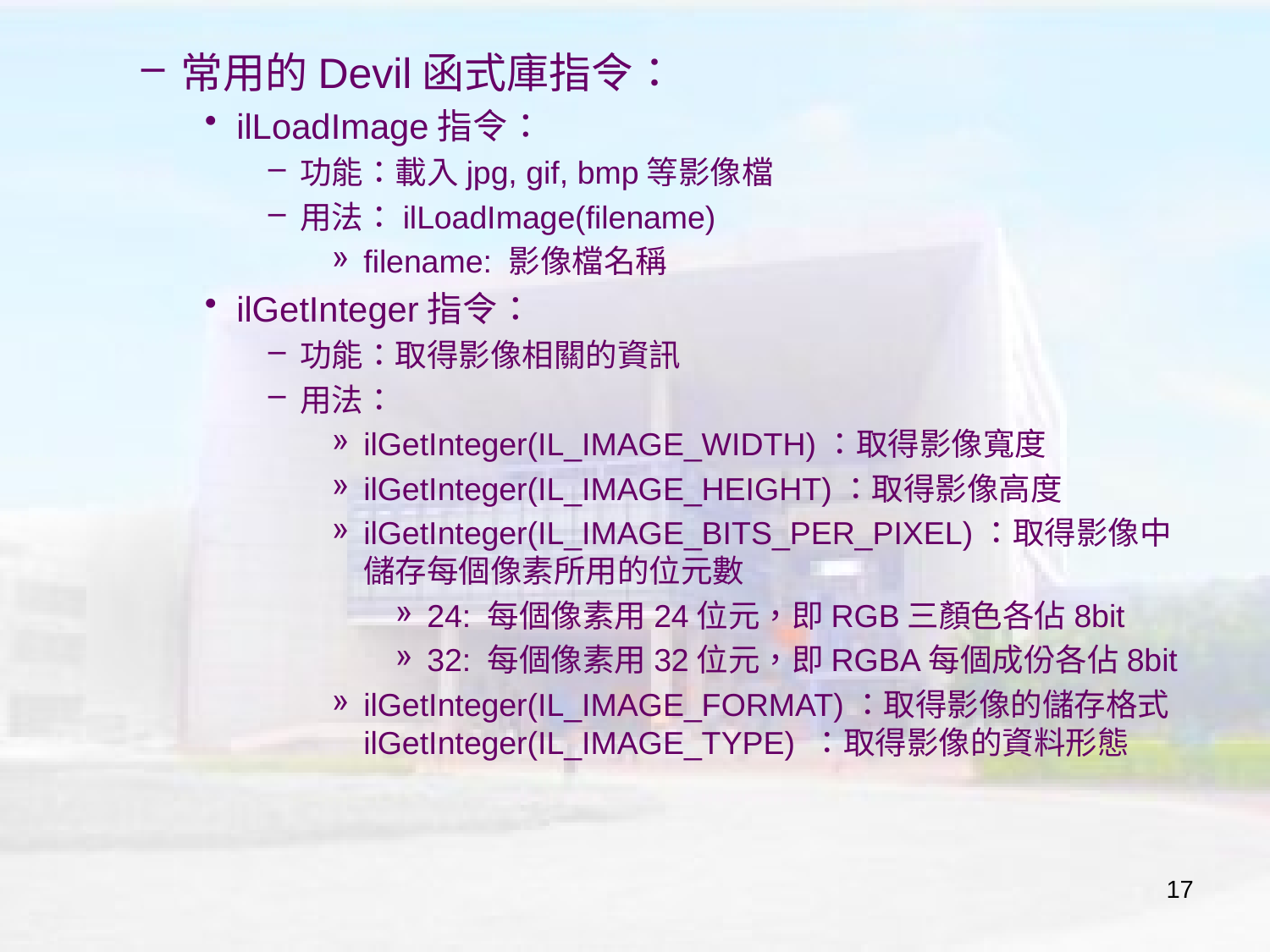

常用的Devil函式庫指令：
ilLoadImage指令：
功能：載入jpg, gif, bmp等影像檔
用法：ilLoadImage(filename)
filename: 影像檔名稱
ilGetInteger指令：
功能：取得影像相關的資訊
用法：
ilGetInteger(IL_IMAGE_WIDTH)：取得影像寬度
ilGetInteger(IL_IMAGE_HEIGHT)：取得影像高度
ilGetInteger(IL_IMAGE_BITS_PER_PIXEL)：取得影像中儲存每個像素所用的位元數
24: 每個像素用24位元，即RGB三顏色各佔8bit
32: 每個像素用32位元，即RGBA每個成份各佔8bit
ilGetInteger(IL_IMAGE_FORMAT)：取得影像的儲存格式ilGetInteger(IL_IMAGE_TYPE) ：取得影像的資料形態
17